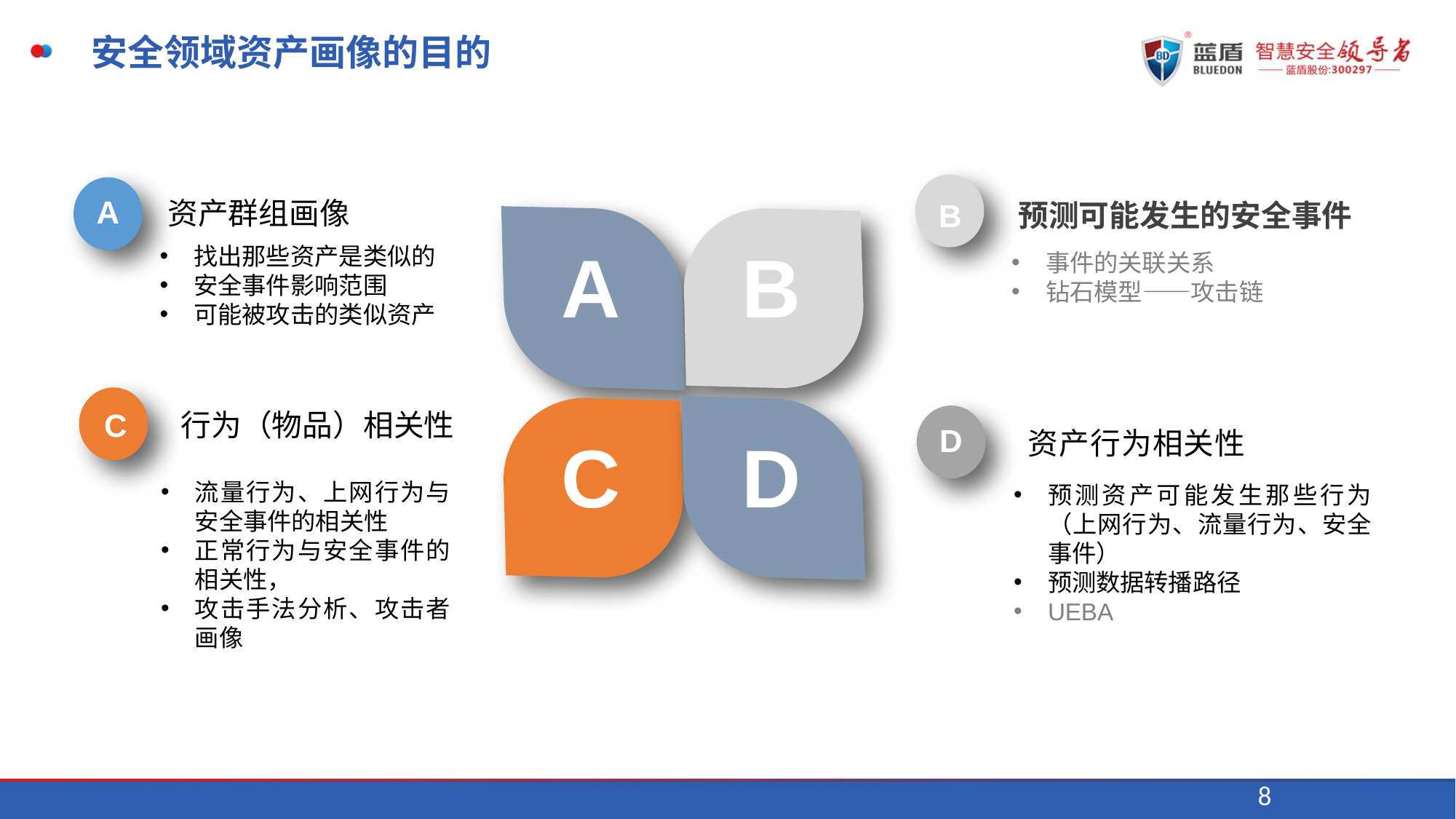

安全领域资产画像的目的

A
资产群组画像
B
预测可能发生的安全事件
A
B
找出那些资产是类似的
安全事件影响范围
可能被攻击的类似资产
事件的关联关系
钻石模型——攻击链

C
行为（物品）相关性

D
资产行为相关性
C
D
流量行为、上网行为与安全事件的相关性
正常行为与安全事件的相关性，
攻击手法分析、攻击者画像
预测资产可能发生那些行为（上网行为、流量行为、安全事件）
预测数据转播路径
UEBA